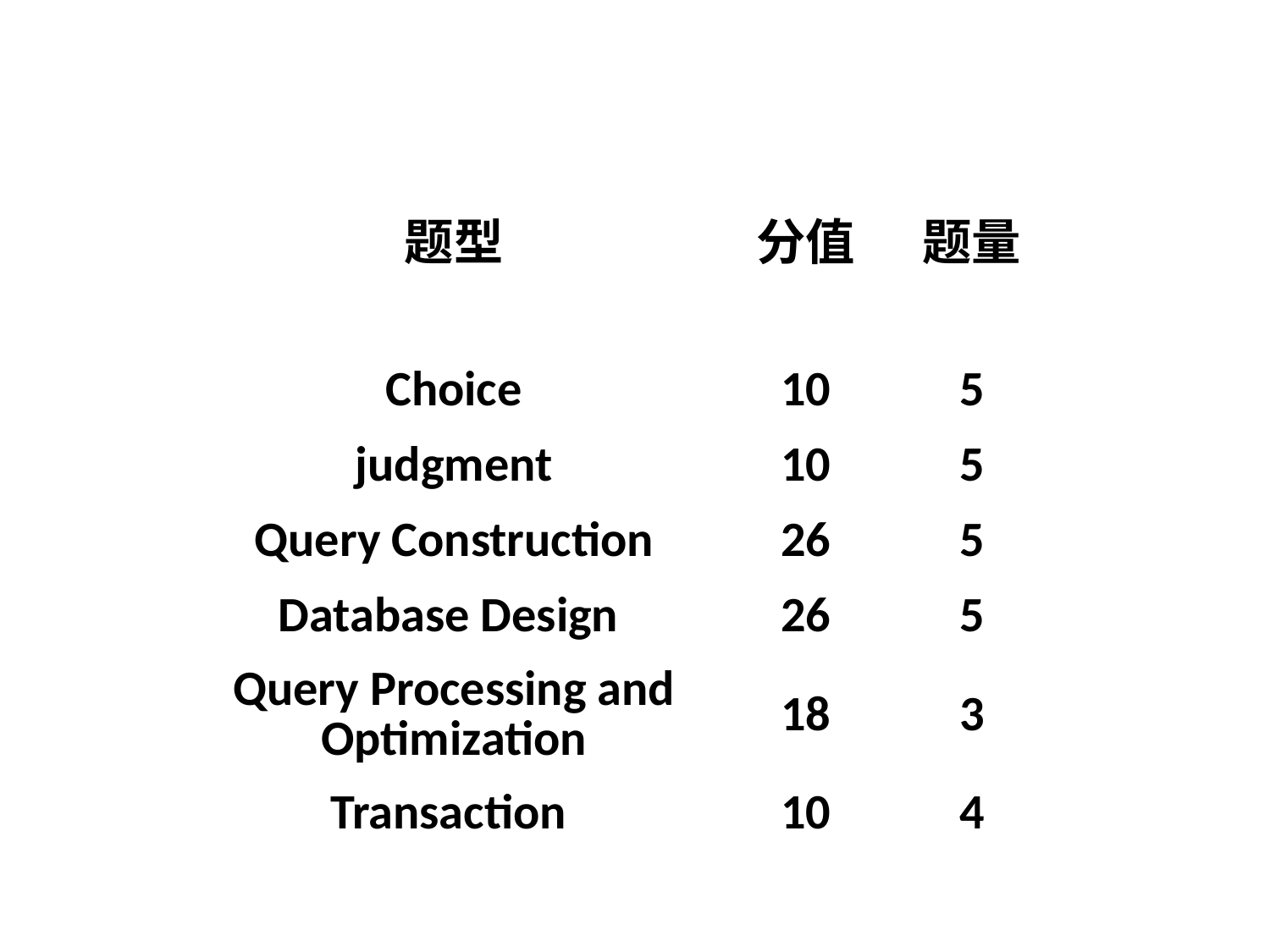

#
| 题型 | 分值 | 题量 |
| --- | --- | --- |
|  |  |  |
| Choice | 10 | 5 |
| judgment | 10 | 5 |
| Query Construction | 26 | 5 |
| Database Design | 26 | 5 |
| Query Processing and Optimization | 18 | 3 |
| Transaction | 10 | 4 |